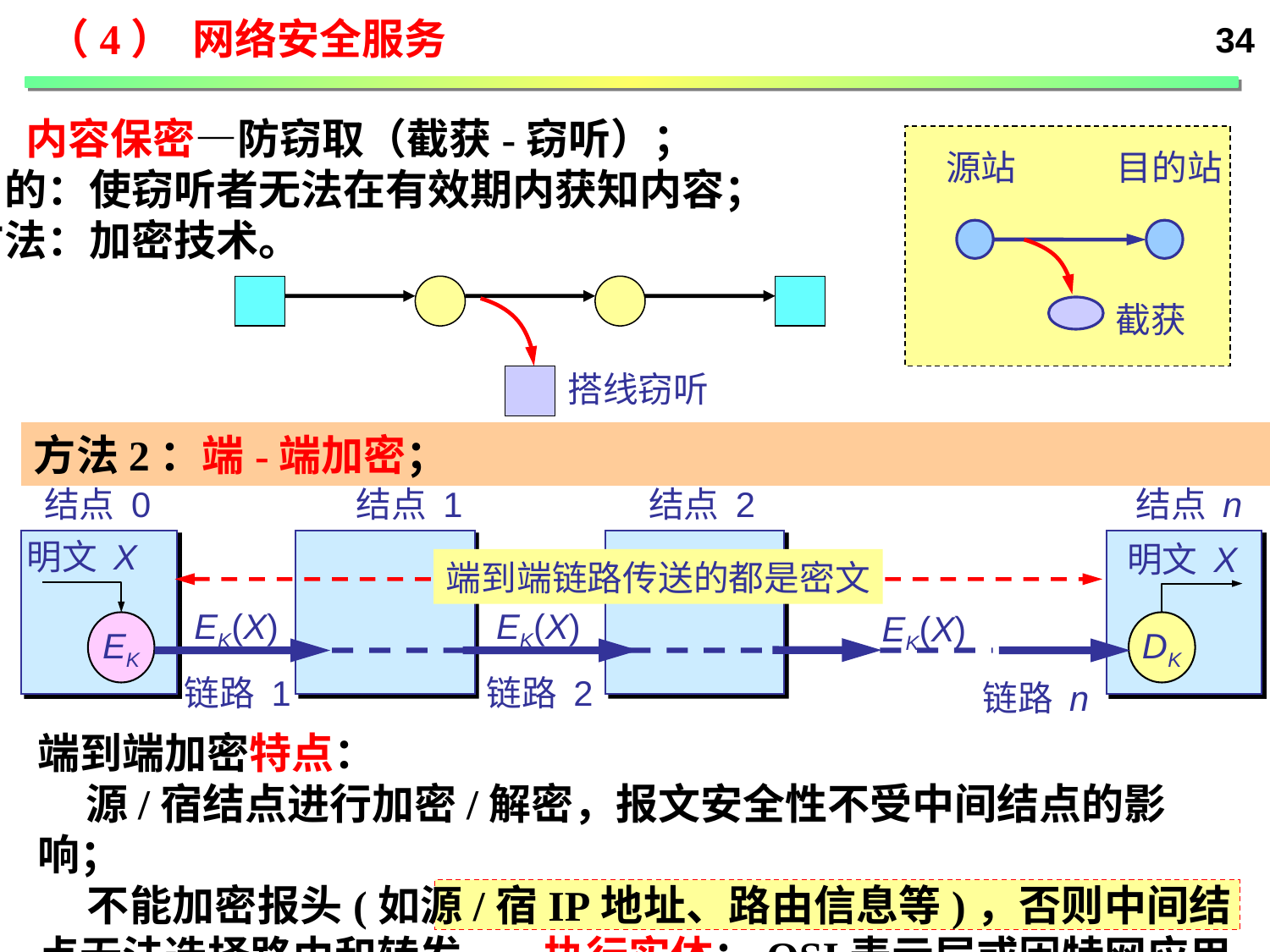

（4）  网络安全服务
34

内容保密—防窃取（截获-窃听）；
目的：使窃听者无法在有效期内获知内容；
方法：加密技术。

源站
目的站

截获

搭线窃听

方法2：端-端加密；
结点 0
结点 1
结点 2
结点 n
明文 X

明文 X
端到端链路传送的都是密文
 EK(X)
链路 1
 EK(X)
链路 2
 EK(X)
             链路 n

EK
DK

端到端加密特点：
    源/宿结点进行加密/解密，报文安全性不受中间结点的影响；
    不能加密报头(如源/宿IP地址、路由信息等)，否则中间结点无法选择路由和转发。    执行实体：OSI表示层或因特网应用层。